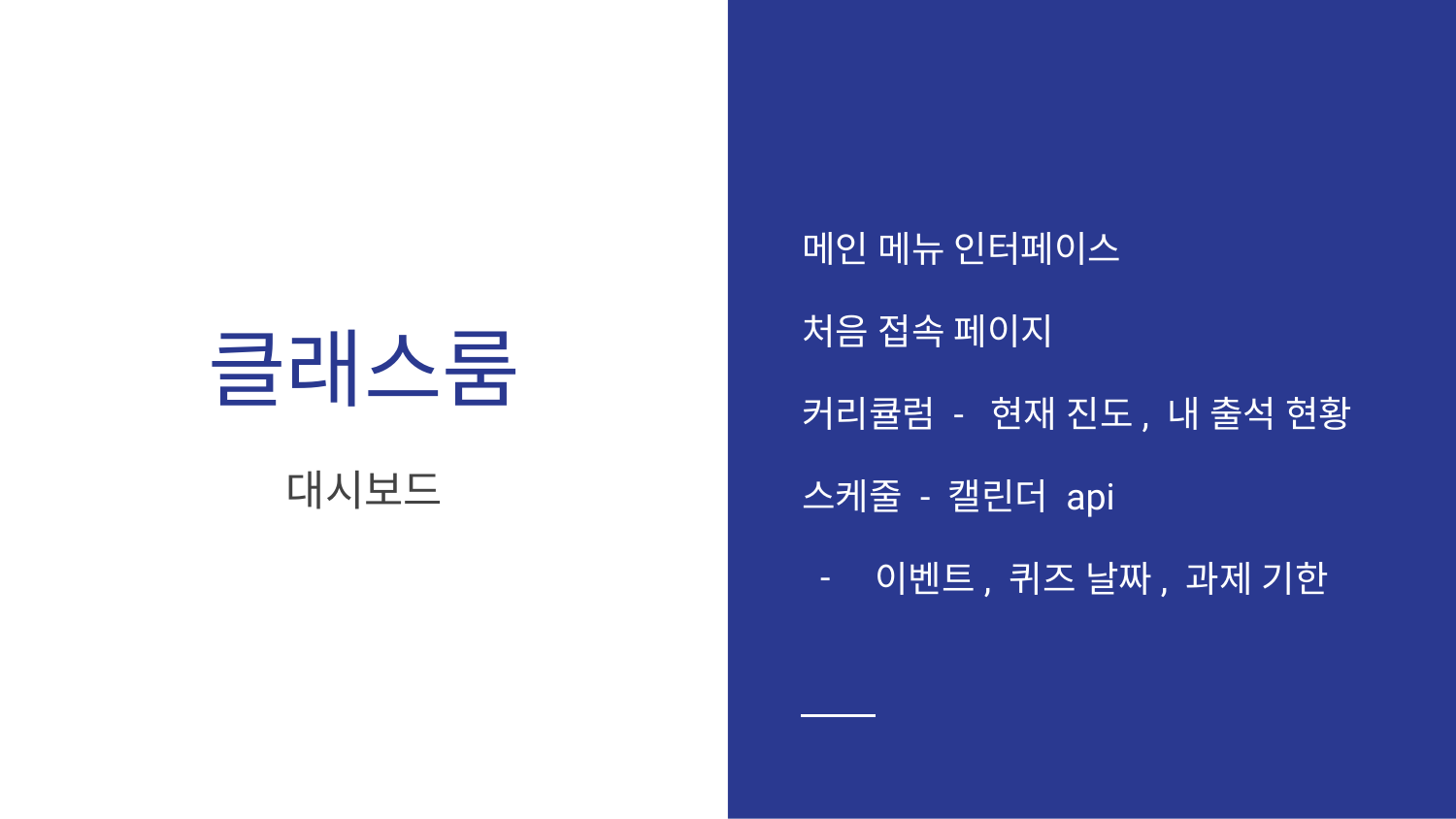

메인 메뉴 인터페이스
처음 접속 페이지
커리큘럼 -  현재 진도, 내 출석 현황
스케줄 - 캘린더 api
이벤트, 퀴즈 날짜, 과제 기한
# 클래스룸
대시보드